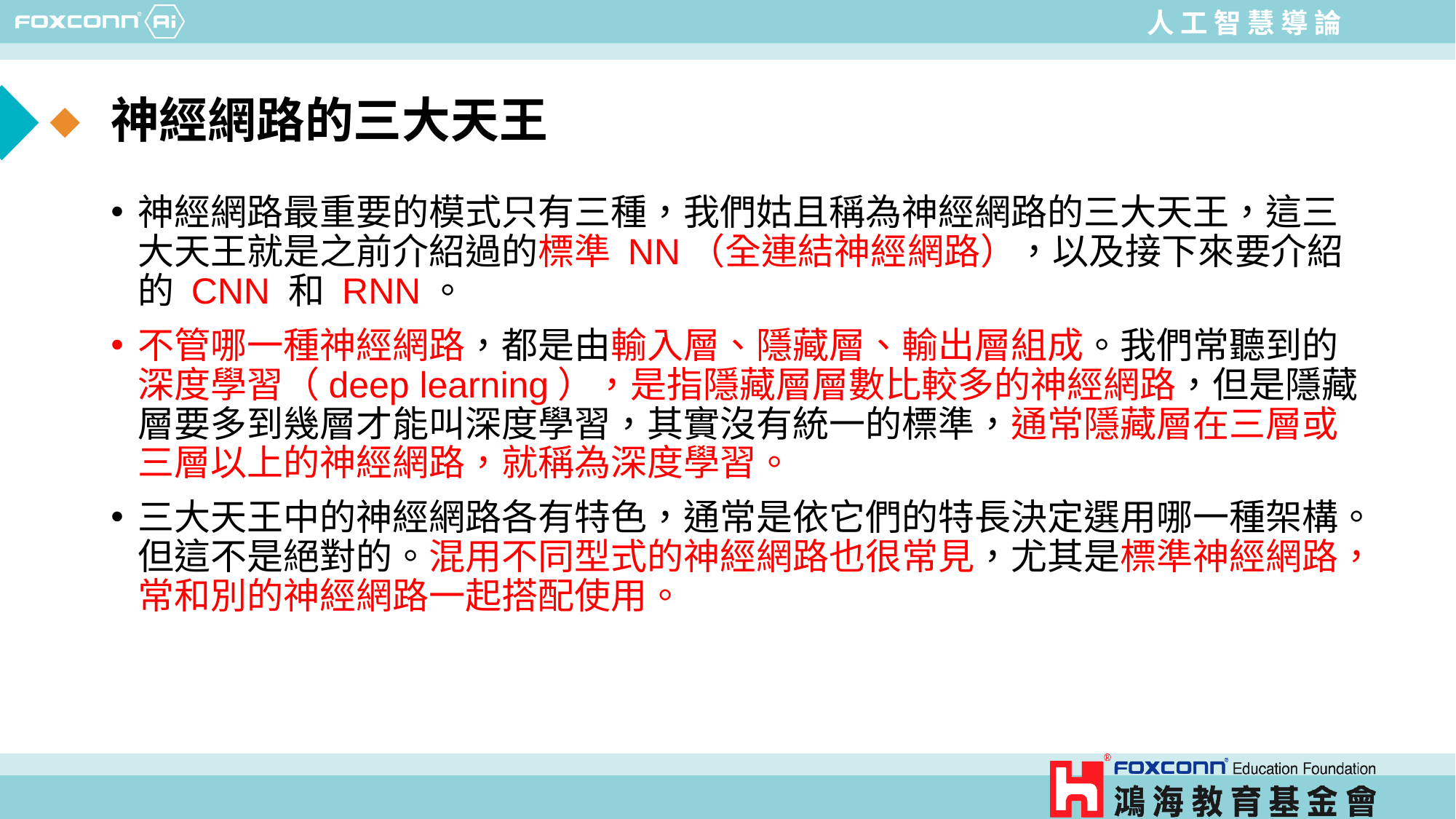

# 神經網路的三大天王
神經網路最重要的模式只有三種，我們姑且稱為神經網路的三大天王，這三大天王就是之前介紹過的標準 NN（全連結神經網路），以及接下來要介紹的 CNN 和 RNN。
不管哪一種神經網路，都是由輸入層、隱藏層、輸出層組成。我們常聽到的深度學習（deep learning），是指隱藏層層數比較多的神經網路，但是隱藏層要多到幾層才能叫深度學習，其實沒有統一的標準，通常隱藏層在三層或三層以上的神經網路，就稱為深度學習。
三大天王中的神經網路各有特色，通常是依它們的特長決定選用哪一種架構。但這不是絕對的。混用不同型式的神經網路也很常見，尤其是標準神經網路，常和別的神經網路一起搭配使用。